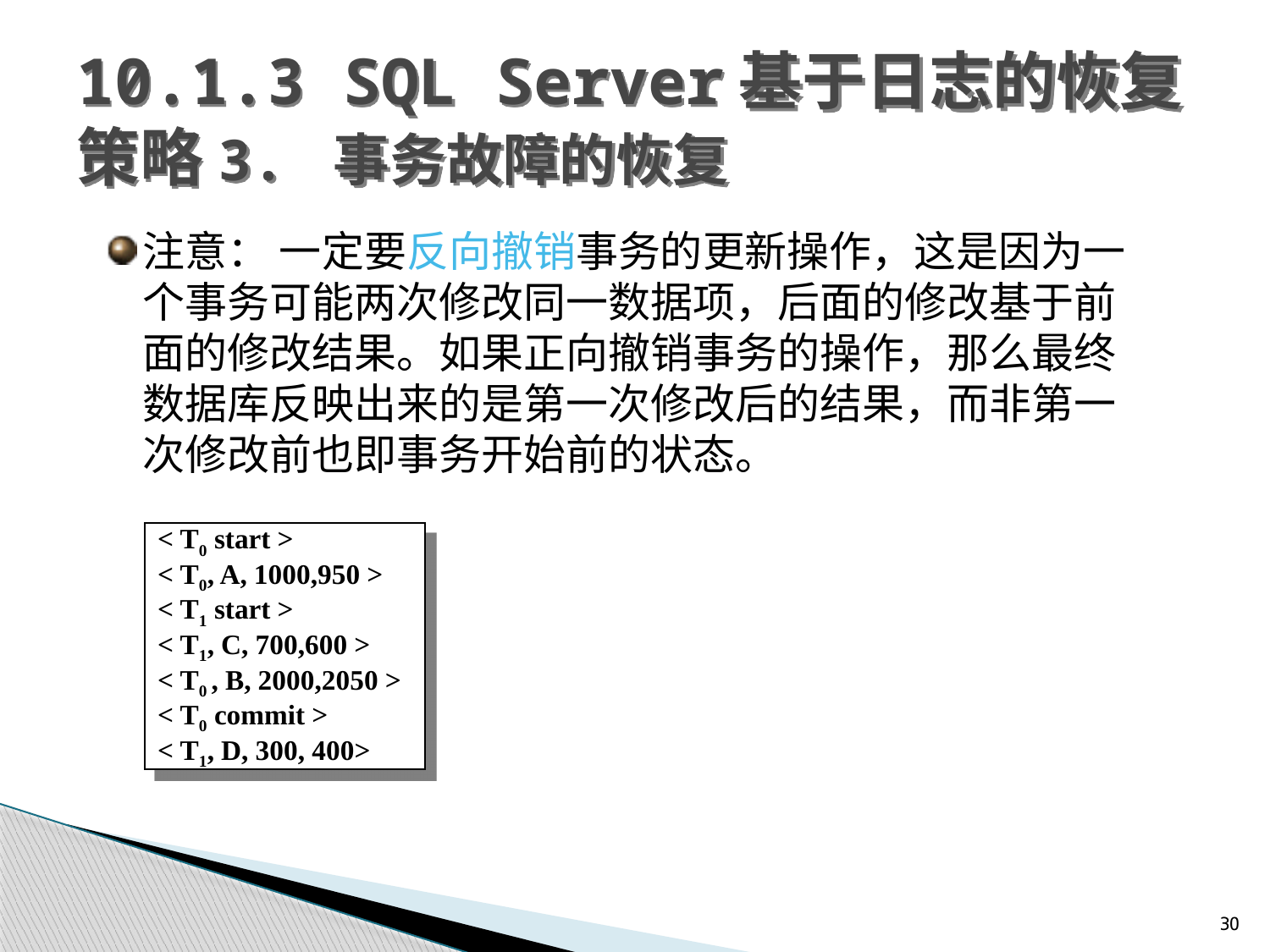

# 10.1.3 SQL Server基于日志的恢复策略3. 事务故障的恢复
注意： 一定要反向撤销事务的更新操作，这是因为一个事务可能两次修改同一数据项，后面的修改基于前面的修改结果。如果正向撤销事务的操作，那么最终数据库反映出来的是第一次修改后的结果，而非第一次修改前也即事务开始前的状态。
< T0 start >
< T0, A, 1000,950 >
< T1 start >
< T1, C, 700,600 >
< T0 , B, 2000,2050 >
< T0 commit >
< T1, D, 300, 400>
30